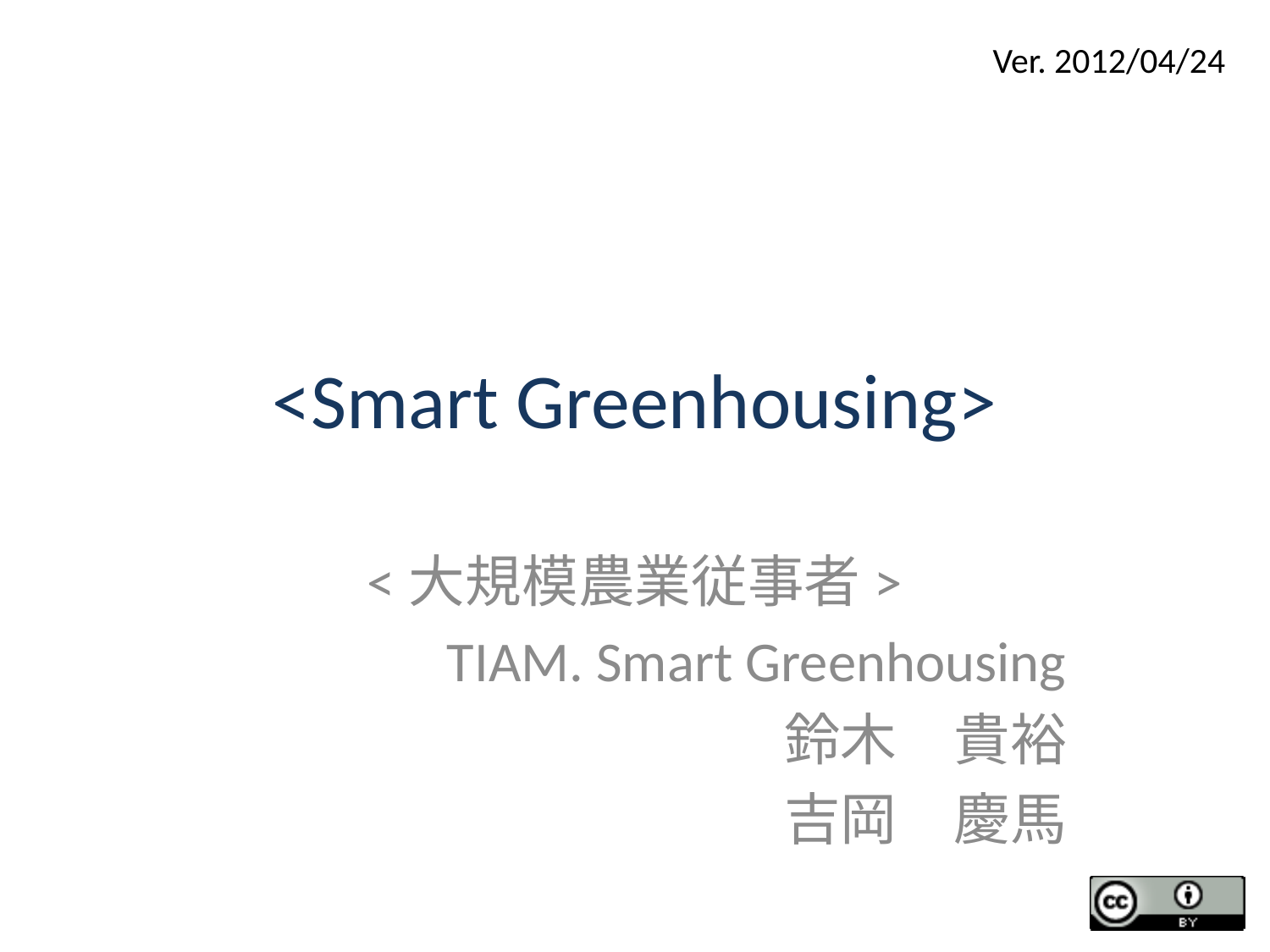

Ver. 2012/04/24
# <Smart Greenhousing>
<大規模農業従事者>
TIAM. Smart Greenhousing
鈴木　貴裕
吉岡　慶馬